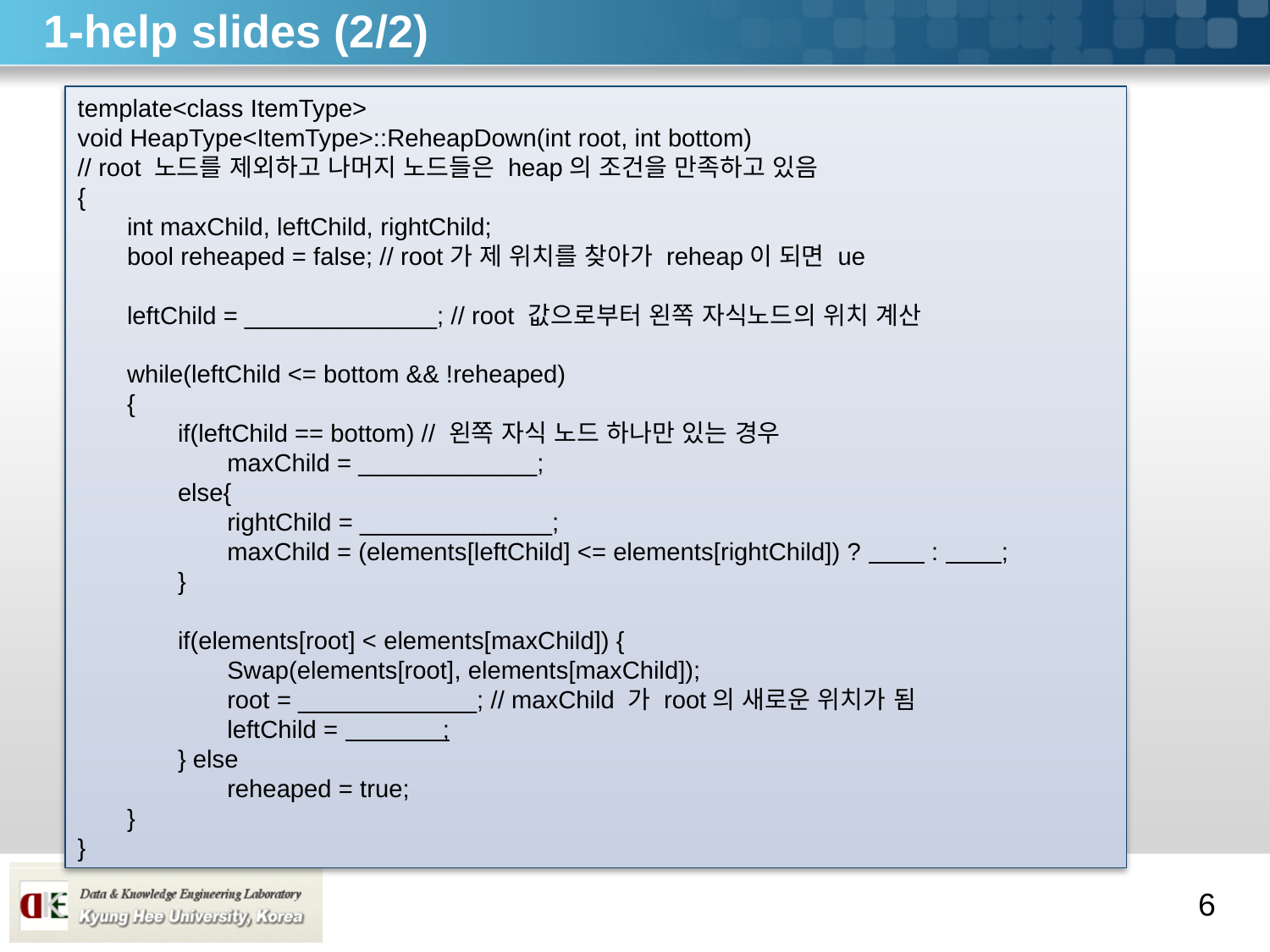

# 1-help slides (2/2)
template<class ItemType>
void HeapType<ItemType>::ReheapDown(int root, int bottom)
// root 노드를 제외하고 나머지 노드들은 heap의 조건을 만족하고 있음
{
	int maxChild, leftChild, rightChild;
	bool reheaped = false; // root가 제 위치를 찾아가 reheap이 되면 ue

	leftChild = ______________; // root 값으로부터 왼쪽 자식노드의 위치 계산

	while(leftChild <= bottom && !reheaped)
	{
		if(leftChild == bottom) // 왼쪽 자식 노드 하나만 있는 경우
			maxChild = _____________;
		else{
			rightChild = ______________;
			maxChild = (elements[leftChild] <= elements[rightChild]) ?          :         ;
		}

		if(elements[root] < elements[maxChild]) {
			Swap(elements[root], elements[maxChild]);
			root = _____________; // maxChild 가 root의 새로운 위치가 됨
			leftChild =               ;
		} else
			reheaped = true;
	}
}